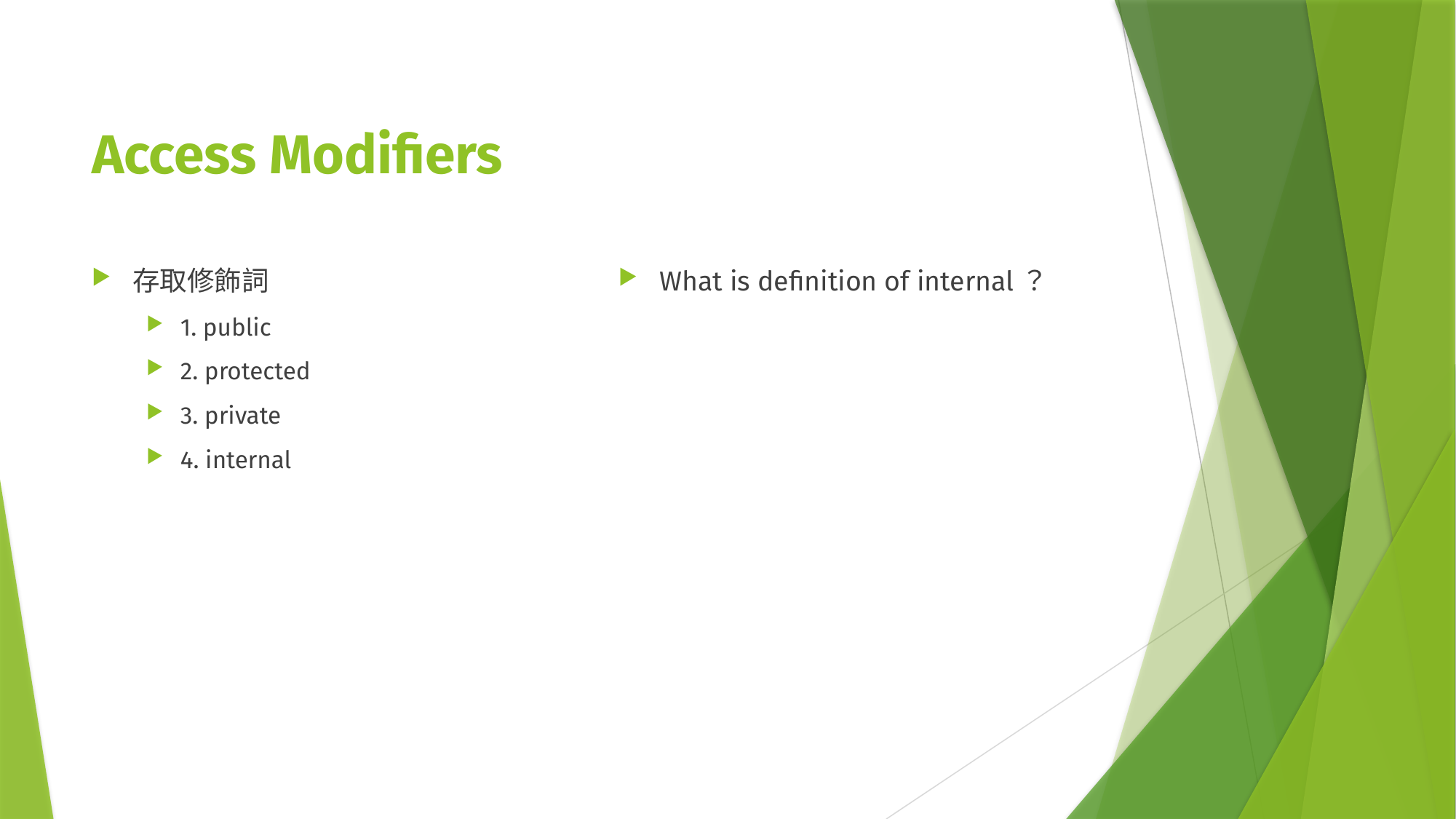

# Access Modifiers
存取修飾詞
1. public
2. protected
3. private
4. internal
What is definition of internal？